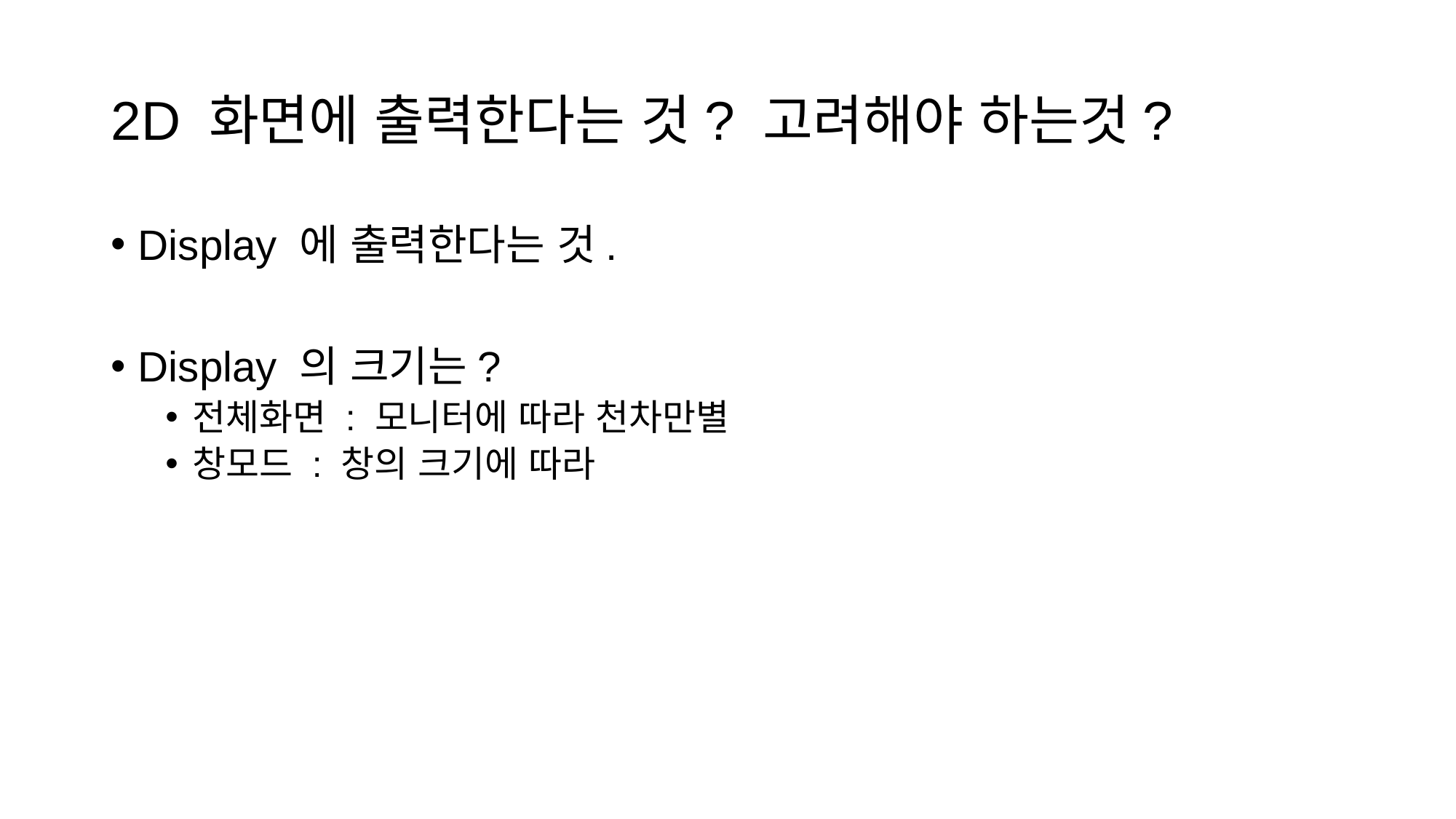

# 2D 화면에 출력한다는 것? 고려해야 하는것?
Display 에 출력한다는 것.

Display 의 크기는?
전체화면 : 모니터에 따라 천차만별
창모드 : 창의 크기에 따라